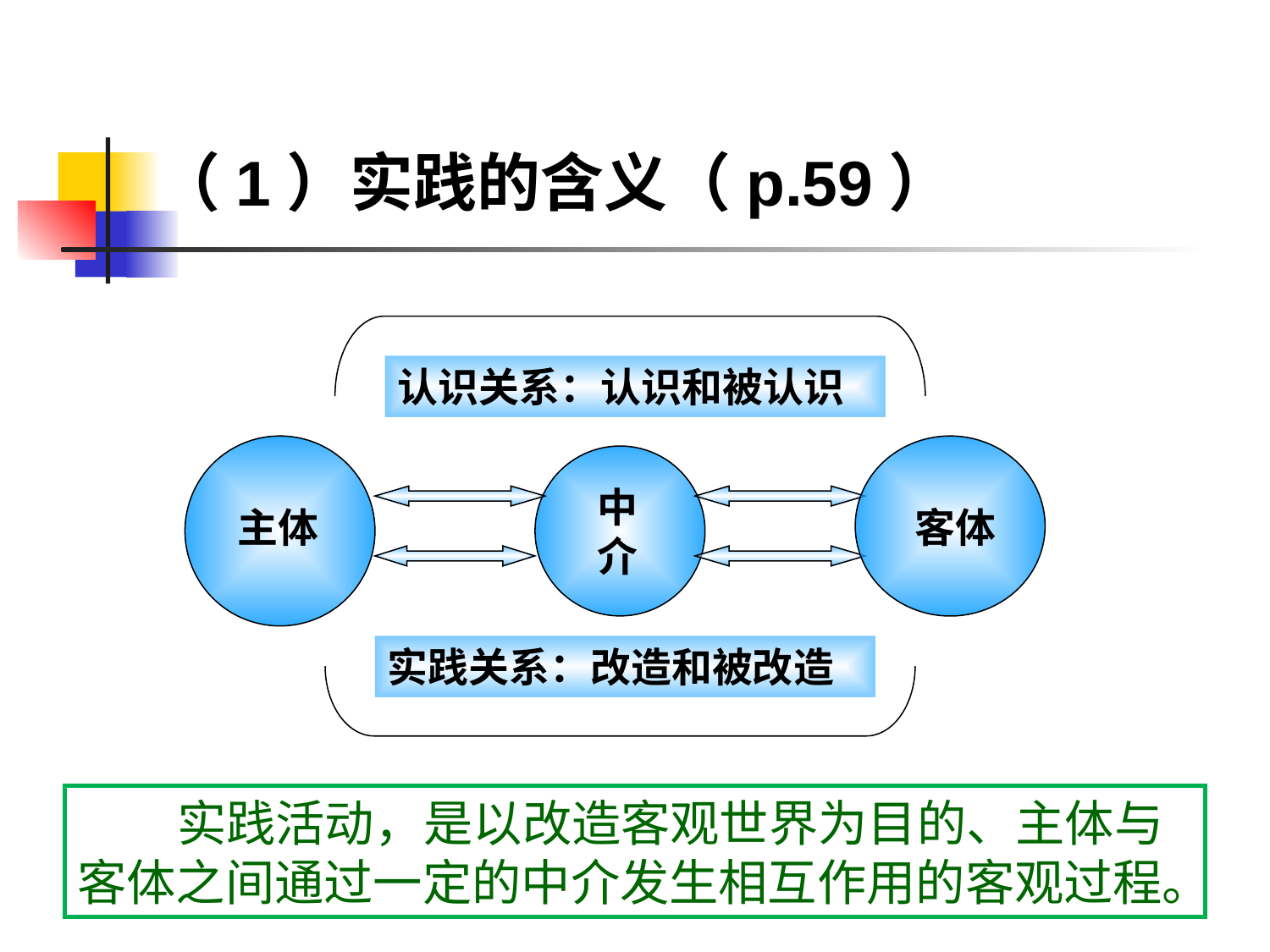

（1）实践的含义（p.59）

认识关系：认识和被认识

实践关系：改造和被改造

主体

客体

中介

        实践活动，是以改造客观世界为目的、主体与客体之间通过一定的中介发生相互作用的客观过程。